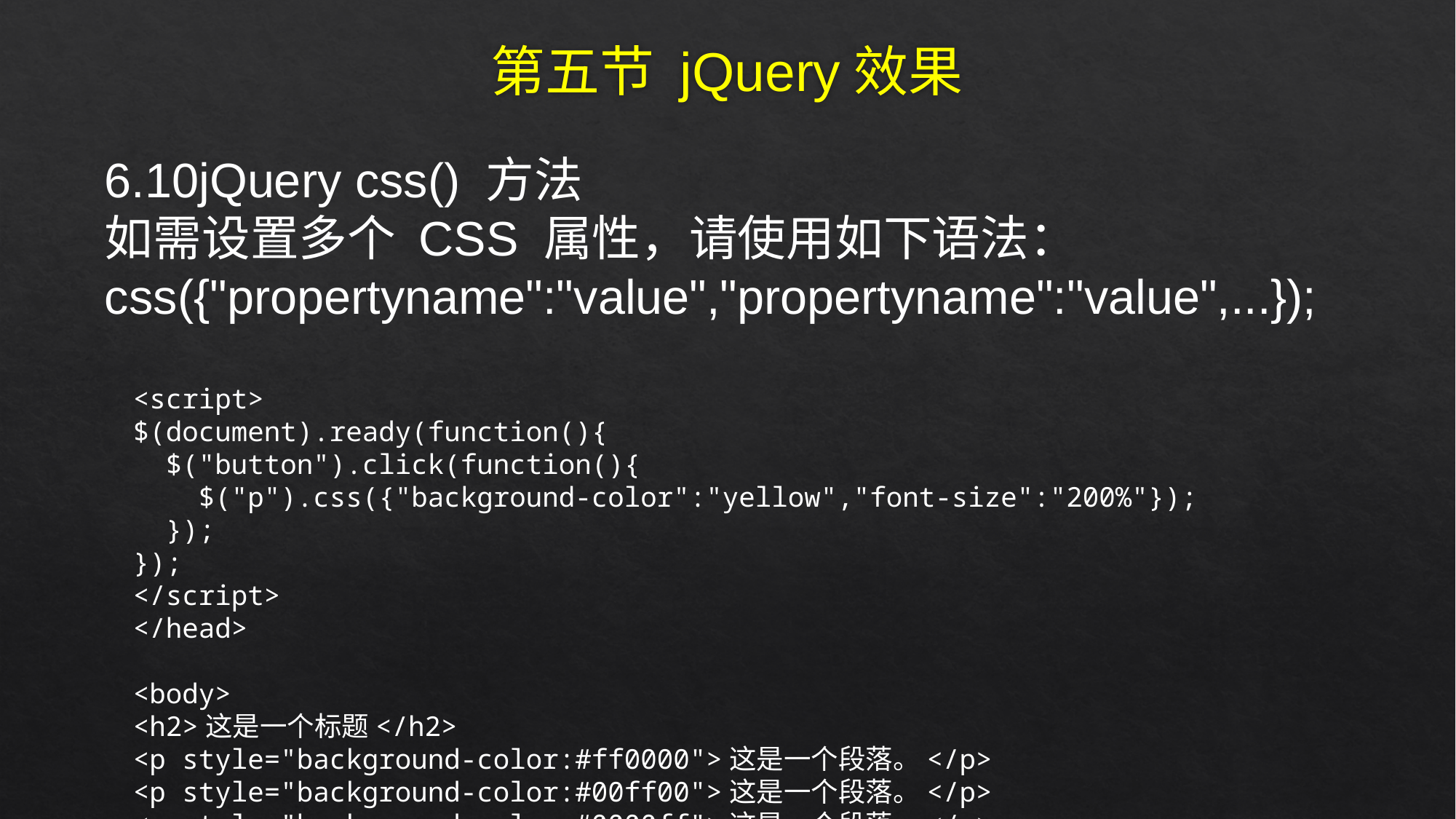

# 第五节 jQuery效果
6.10jQuery css() 方法
如需设置多个 CSS 属性，请使用如下语法：
css({"propertyname":"value","propertyname":"value",...});

<script>
$(document).ready(function(){
  $("button").click(function(){
    $("p").css({"background-color":"yellow","font-size":"200%"});
  });
});
</script>
</head>

<body>
<h2>这是一个标题</h2>
<p style="background-color:#ff0000">这是一个段落。</p>
<p style="background-color:#00ff00">这是一个段落。</p>
<p style="background-color:#0000ff">这是一个段落。</p>
<p>这是一个段落。</p>
<button>为 p 元素设置多个样式</button>
</body>